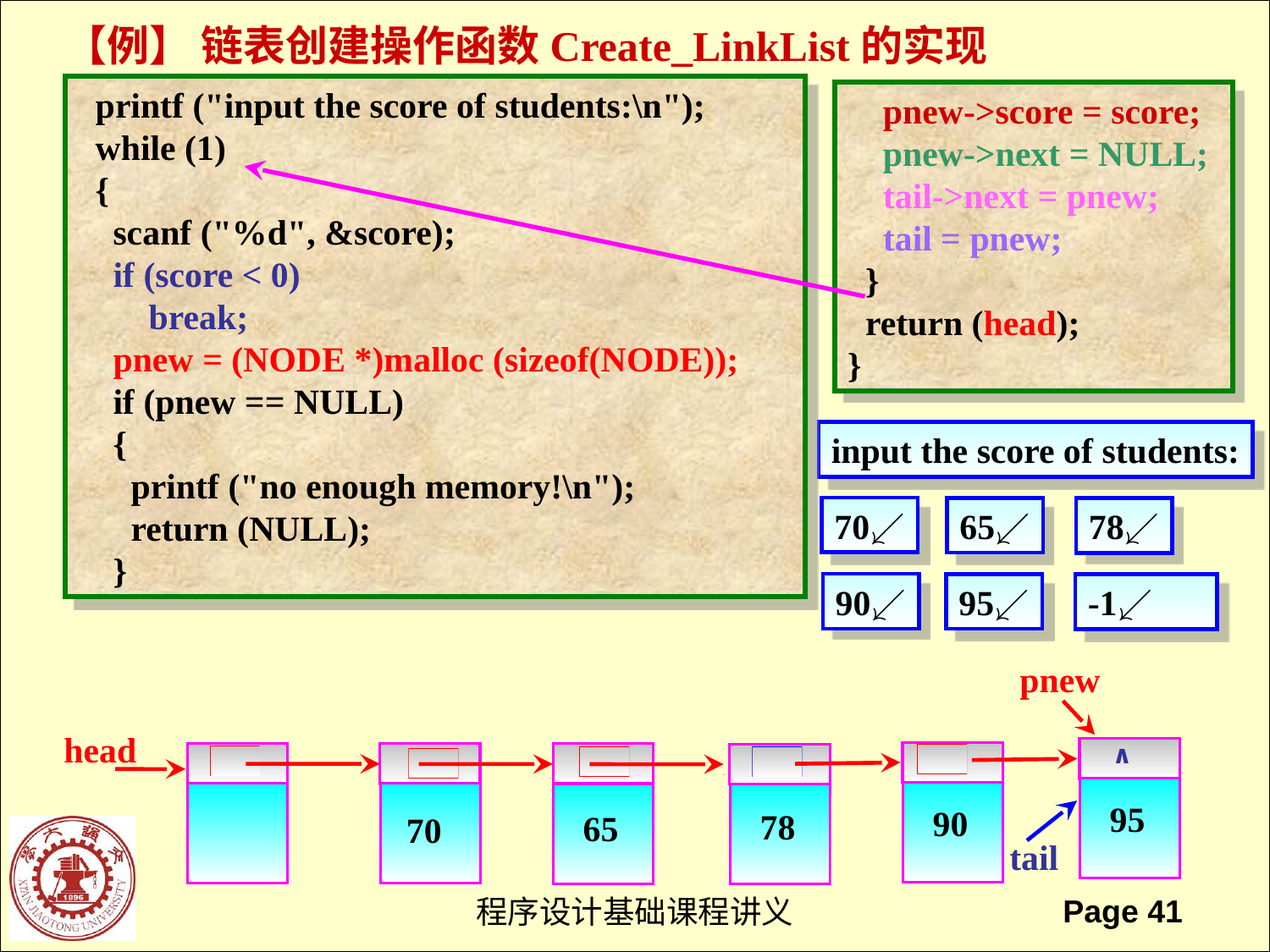

【例】 链表创建操作函数Create_LinkList的实现
  printf ("input the score of students:\n");
  while (1)
  {
    scanf ("%d", &score);
    if (score < 0)
        break;
    pnew = (NODE *)malloc (sizeof(NODE));
    if (pnew == NULL)
    {
      printf ("no enough memory!\n");
      return (NULL);
    }
    pnew->score = score;
    pnew->next = NULL;
    tail->next = pnew;
    tail = pnew;
  }
  return (head);
}

input the score of students:
70↙
65↙
78↙
90↙
95↙
-1↙
tail

pnew

pnew

∧

95

tail
pnew

pnew

pnew

∧

90

tail

head

∧
∧
∧
∧

tail

tail

tail

78
65
70